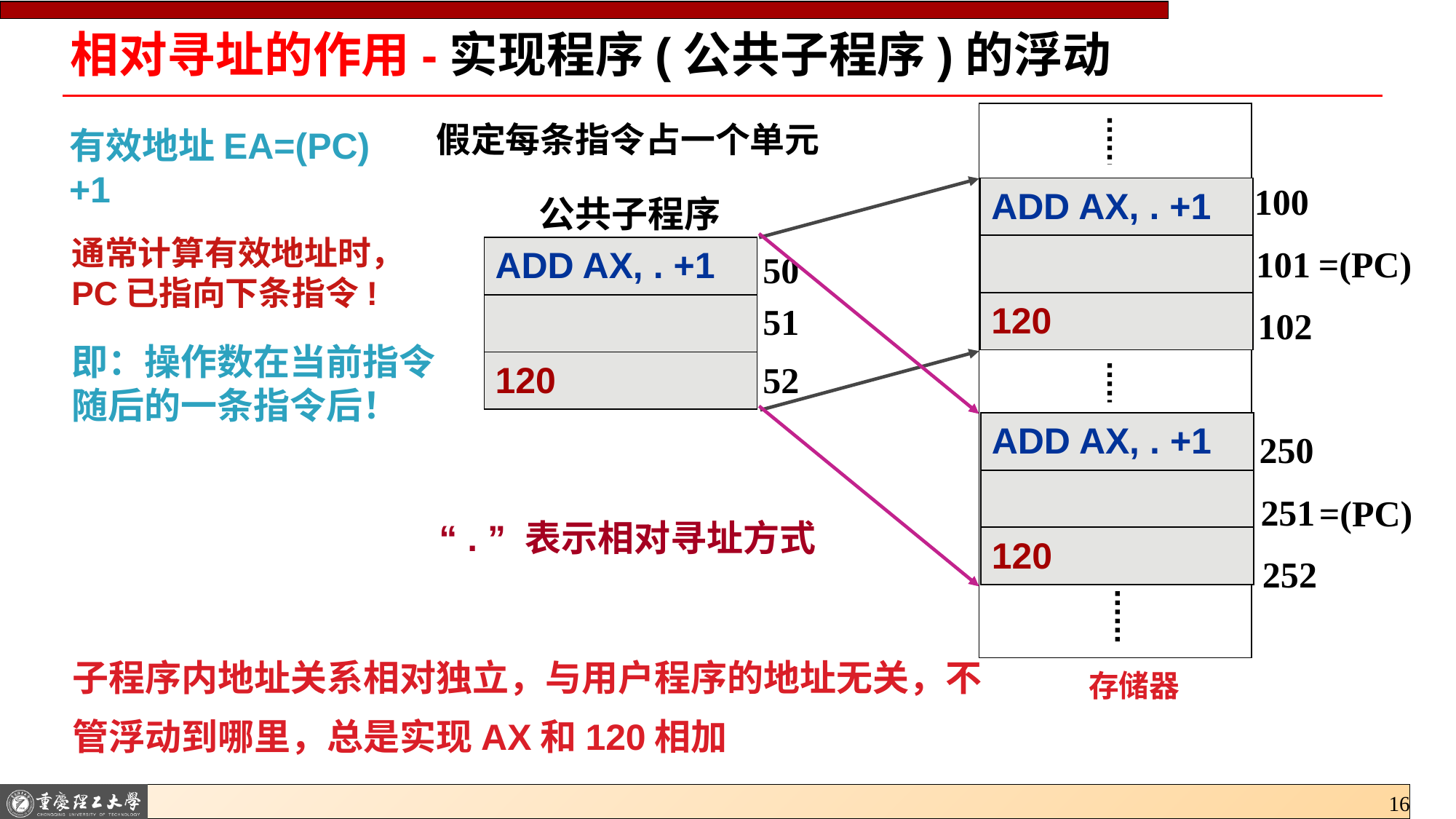

# 相对寻址的作用-实现程序(公共子程序)的浮动

假定每条指令占一个单元

有效地址EA=(PC)+1
100
| ADD AX, . +1 |
| --- |
|  |
| 120 |

公共子程序
通常计算有效地址时，PC已指向下条指令!

=(PC)
101
| ADD AX, . +1 |
| --- |
|  |
| 120 |
50
51
102
即：操作数在当前指令随后的一条指令后！

52

| ADD AX, . +1 |
| --- |
|  |
| 120 |
250
251
=(PC)
“ . ” 表示相对寻址方式
252

子程序内地址关系相对独立，与用户程序的地址无关，不管浮动到哪里，总是实现AX和120相加
存储器